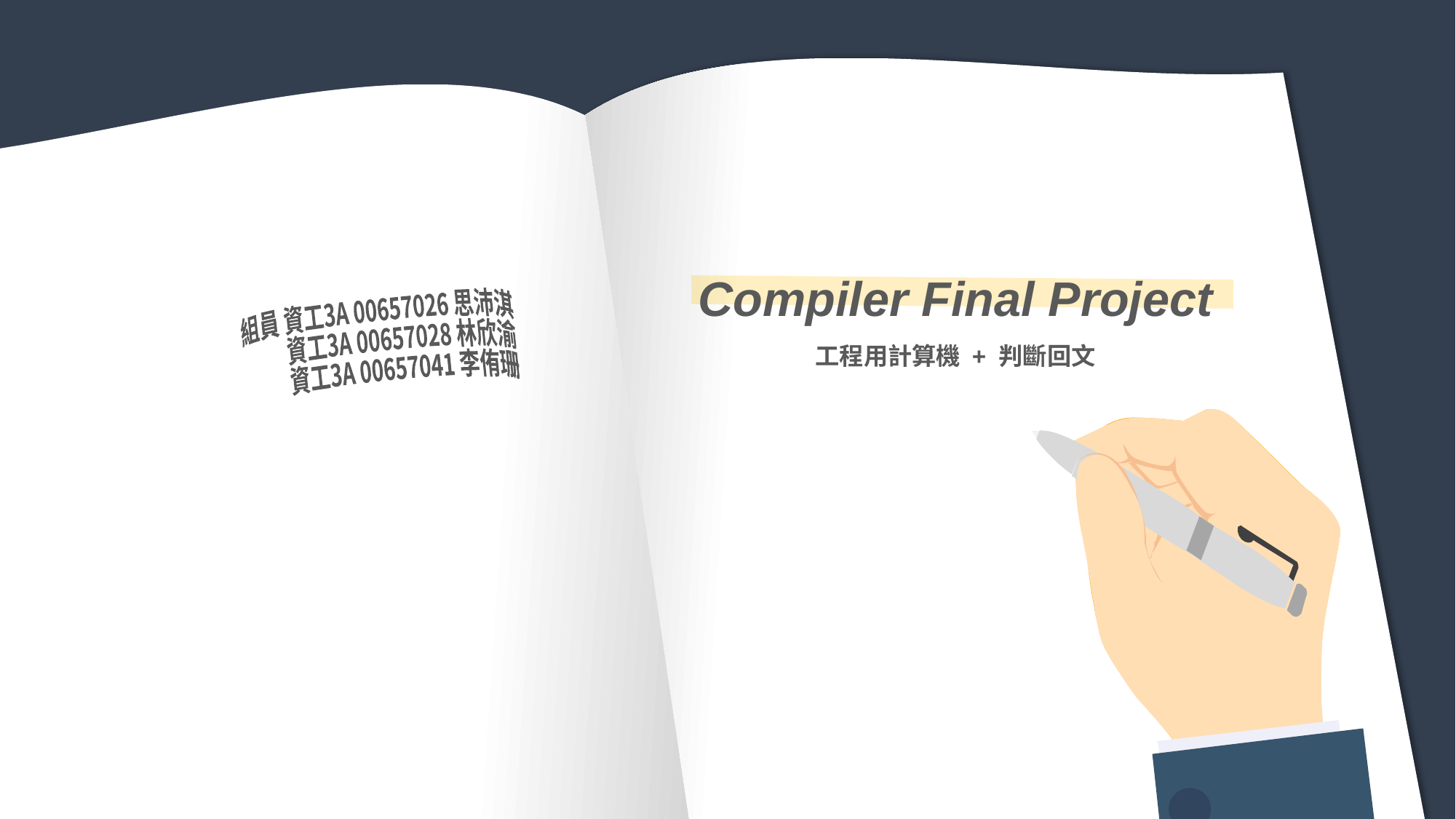

Compiler Final Project
工程用計算機 + 判斷回文
組員 資工3A 00657026 思沛淇
資工3A 00657028 林欣渝
資工3A 00657041 李侑珊